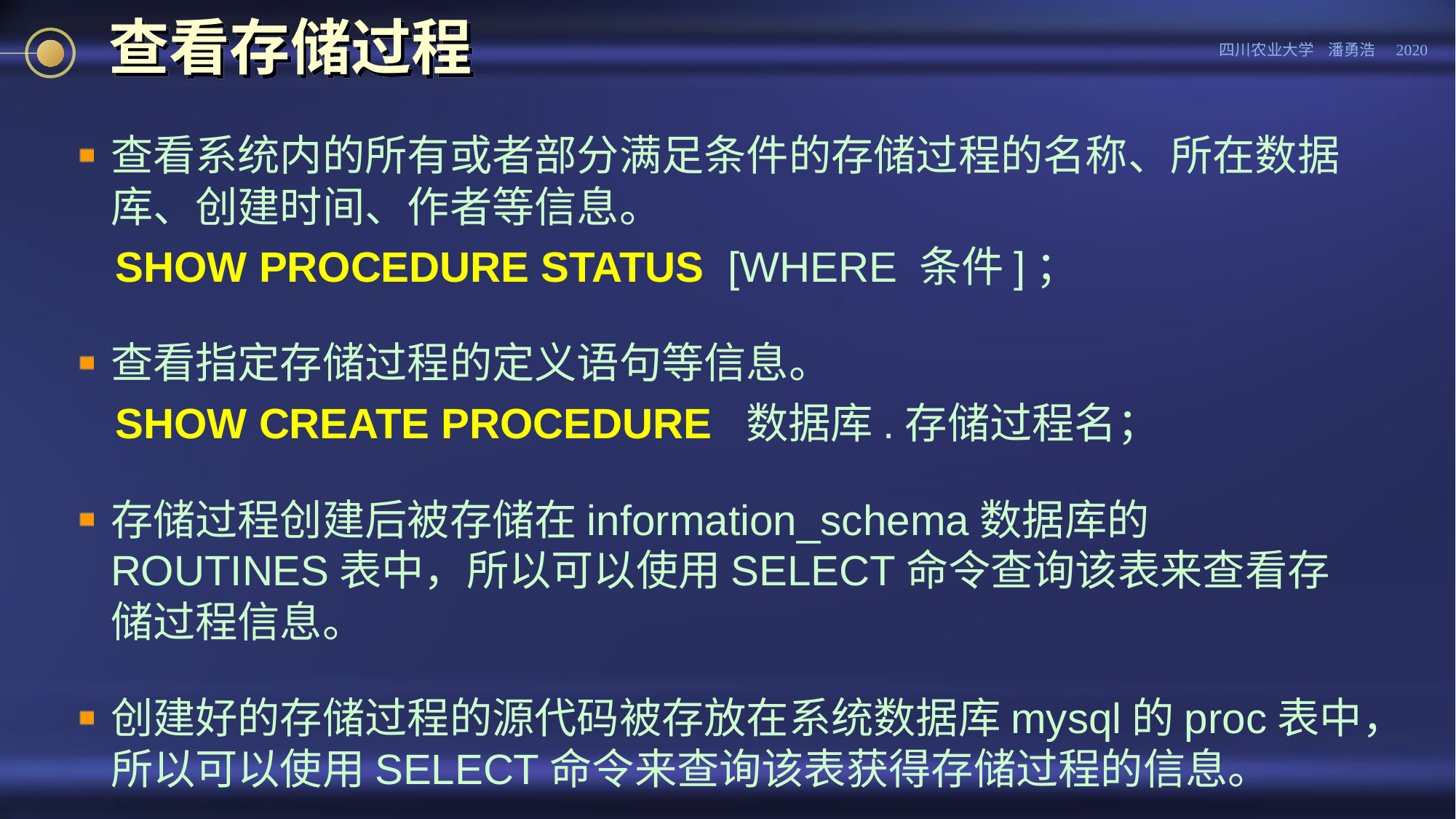

# 查看存储过程
查看系统内的所有或者部分满足条件的存储过程的名称、所在数据库、创建时间、作者等信息。
    SHOW PROCEDURE STATUS  [WHERE 条件]；
查看指定存储过程的定义语句等信息。
    SHOW CREATE PROCEDURE  数据库.存储过程名；
存储过程创建后被存储在information_schema数据库的ROUTINES表中，所以可以使用SELECT命令查询该表来查看存储过程信息。
创建好的存储过程的源代码被存放在系统数据库mysql的proc表中，所以可以使用SELECT命令来查询该表获得存储过程的信息。